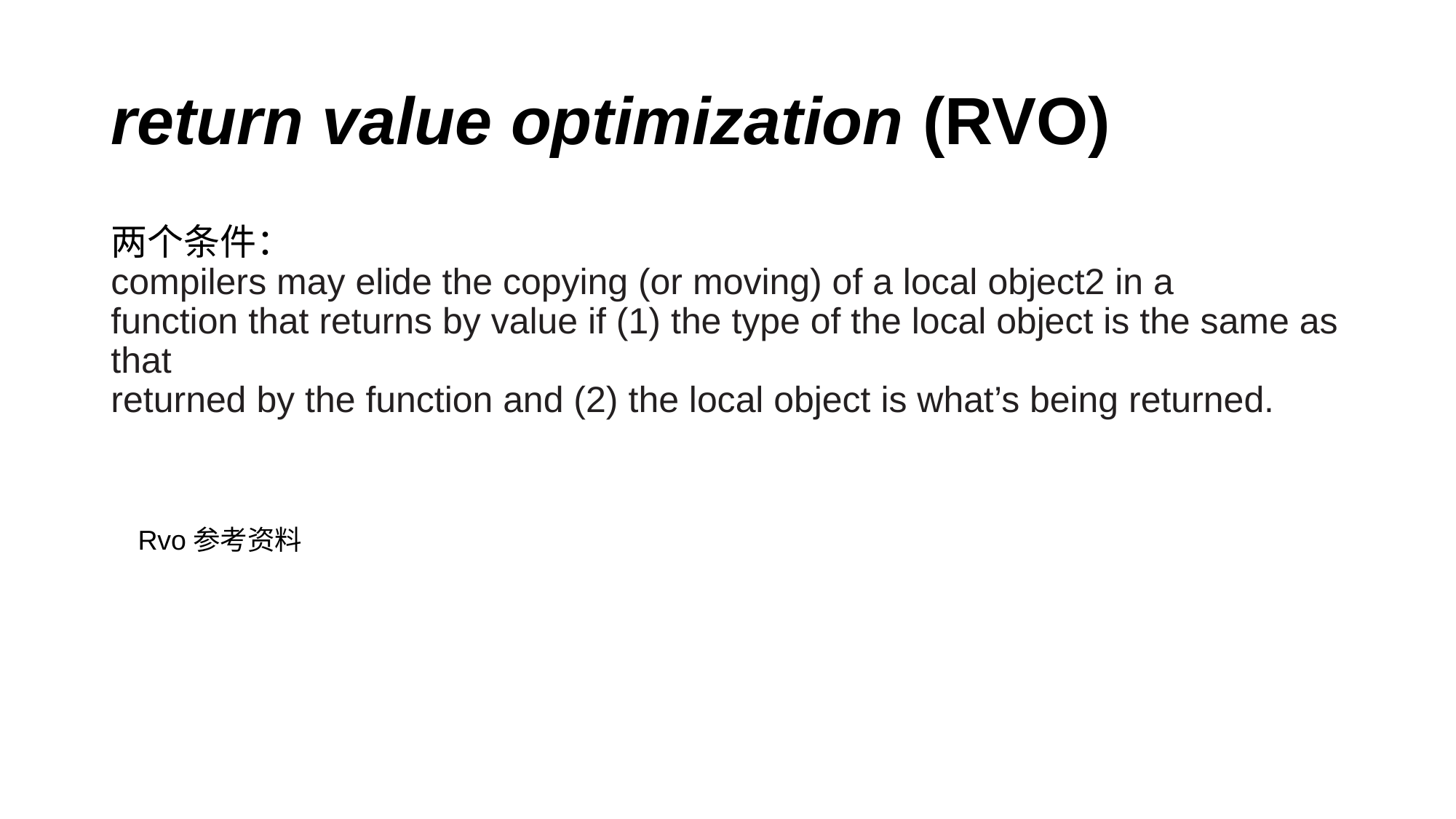

# return value optimization (RVO)
两个条件：
compilers may elide the copying (or moving) of a local object2 in a
function that returns by value if (1) the type of the local object is the same as that
returned by the function and (2) the local object is what’s being returned.
Rvo参考资料